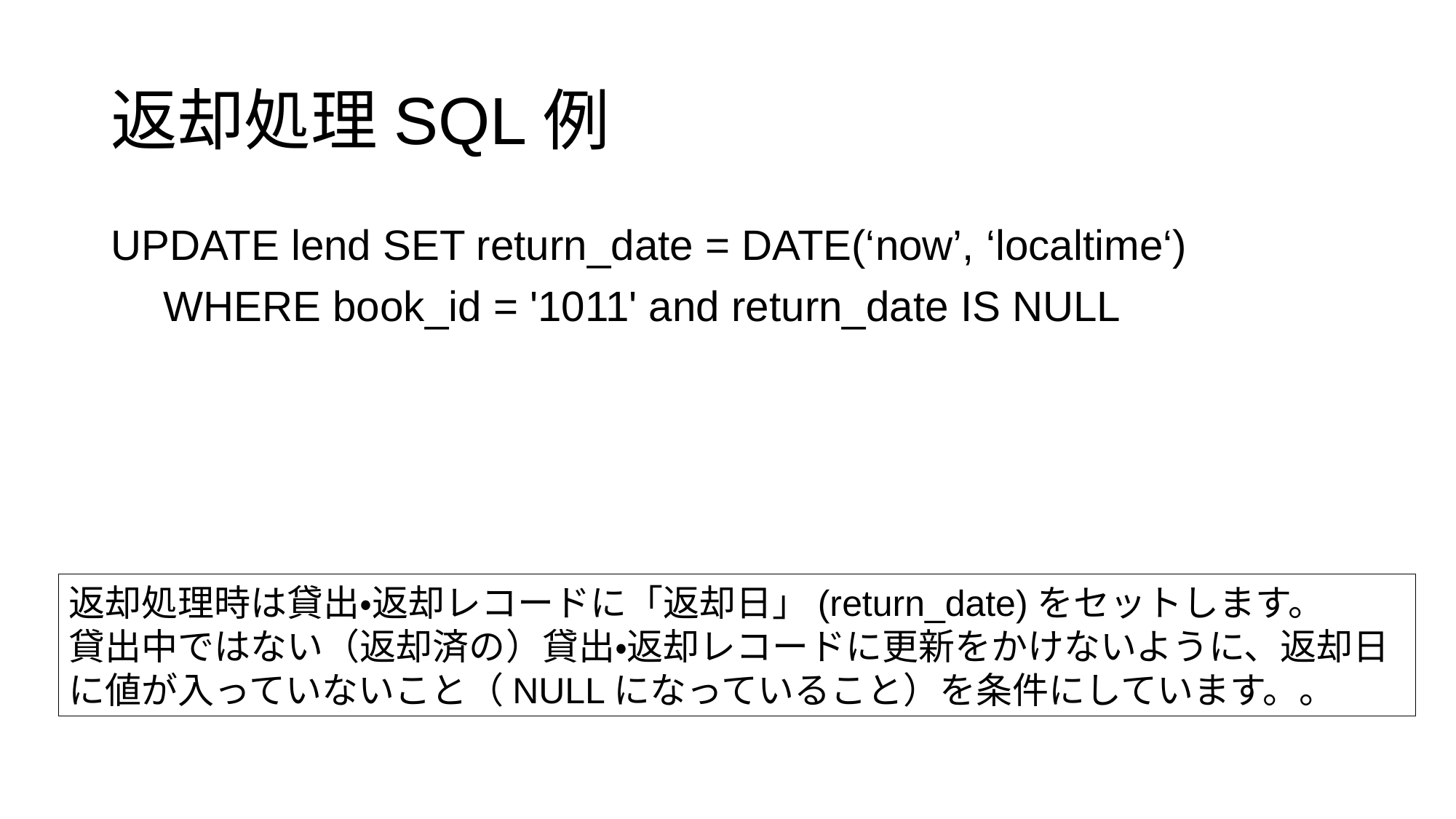

# 返却処理SQL例
UPDATE lend SET return_date = DATE(‘now’, ‘localtime‘)
　WHERE book_id = '1011' and return_date IS NULL
返却処理時は貸出・返却レコードに「返却日」(return_date)をセットします。
貸出中ではない（返却済の）貸出・返却レコードに更新をかけないように、返却日に値が入っていないこと（NULLになっていること）を条件にしています。。